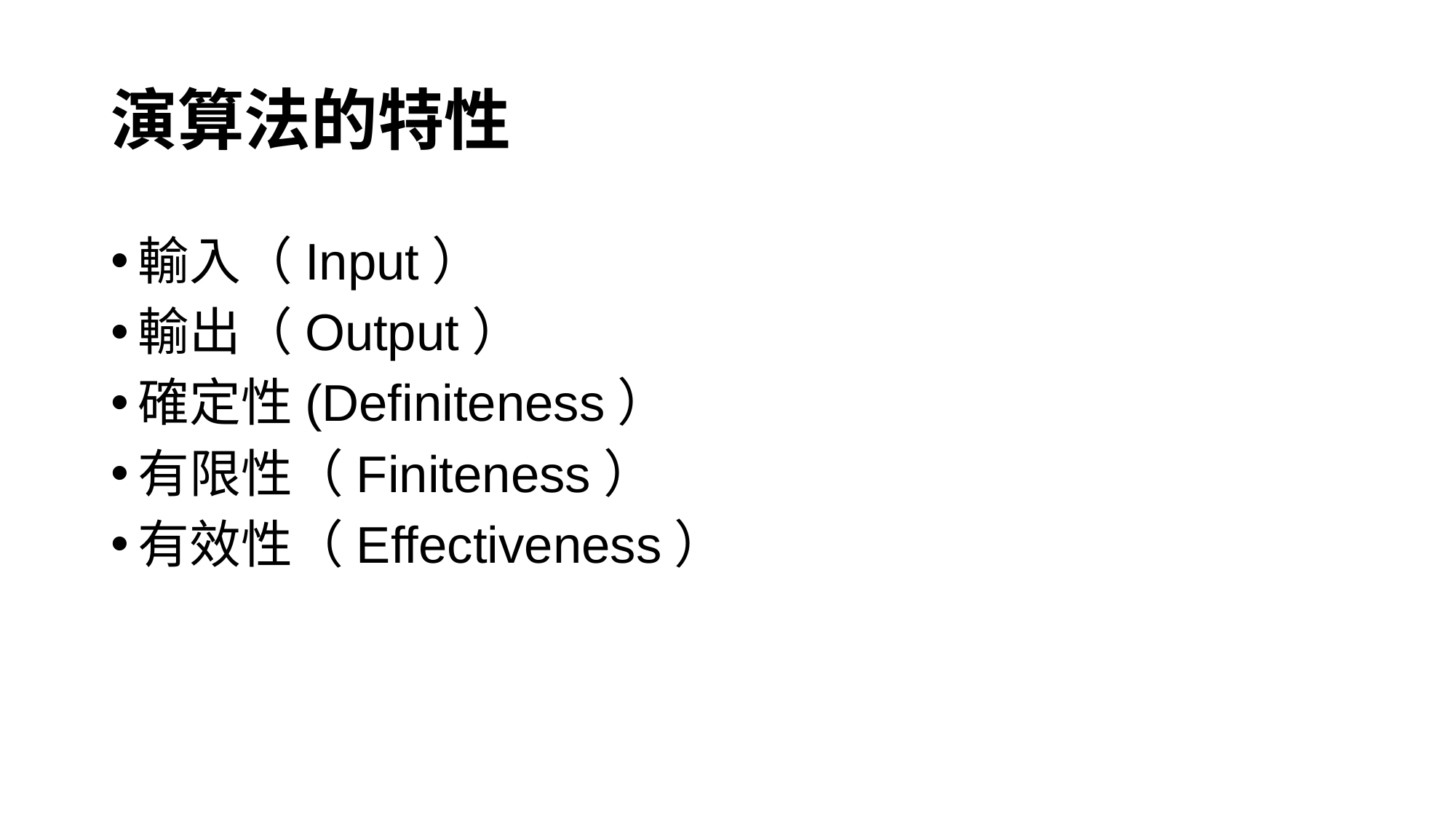

# 演算法的特性
輸入（Input）
輸出（Output）
確定性(Definiteness）
有限性（Finiteness）
有效性（Effectiveness）